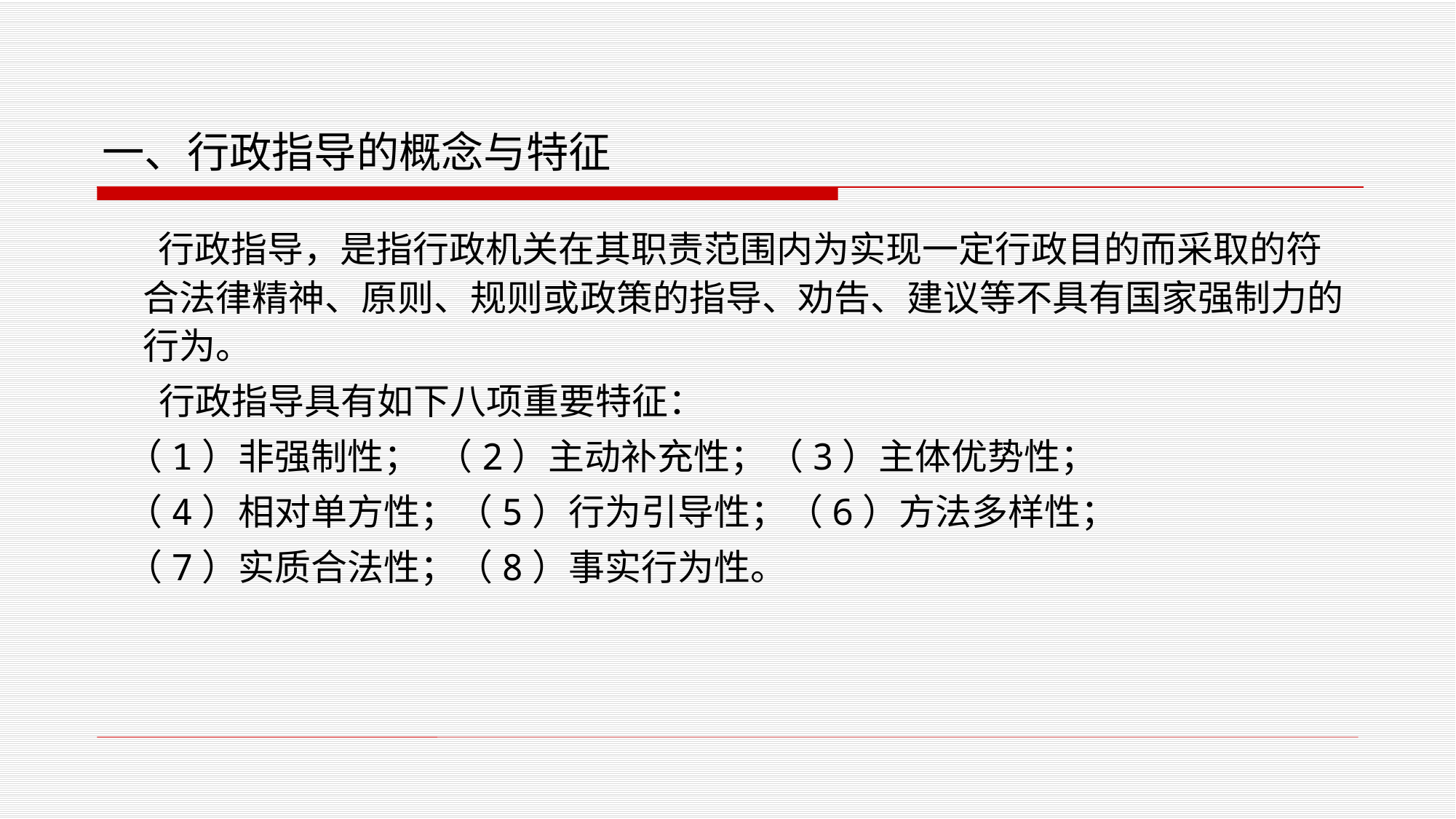

# 一、行政指导的概念与特征
     行政指导，是指行政机关在其职责范围内为实现一定行政目的而采取的符合法律精神、原则、规则或政策的指导、劝告、建议等不具有国家强制力的行为。
      行政指导具有如下八项重要特征：
  （1）非强制性；  （2）主动补充性；（3）主体优势性；
  （4）相对单方性；（5）行为引导性；（6）方法多样性；
  （7）实质合法性；（8）事实行为性。